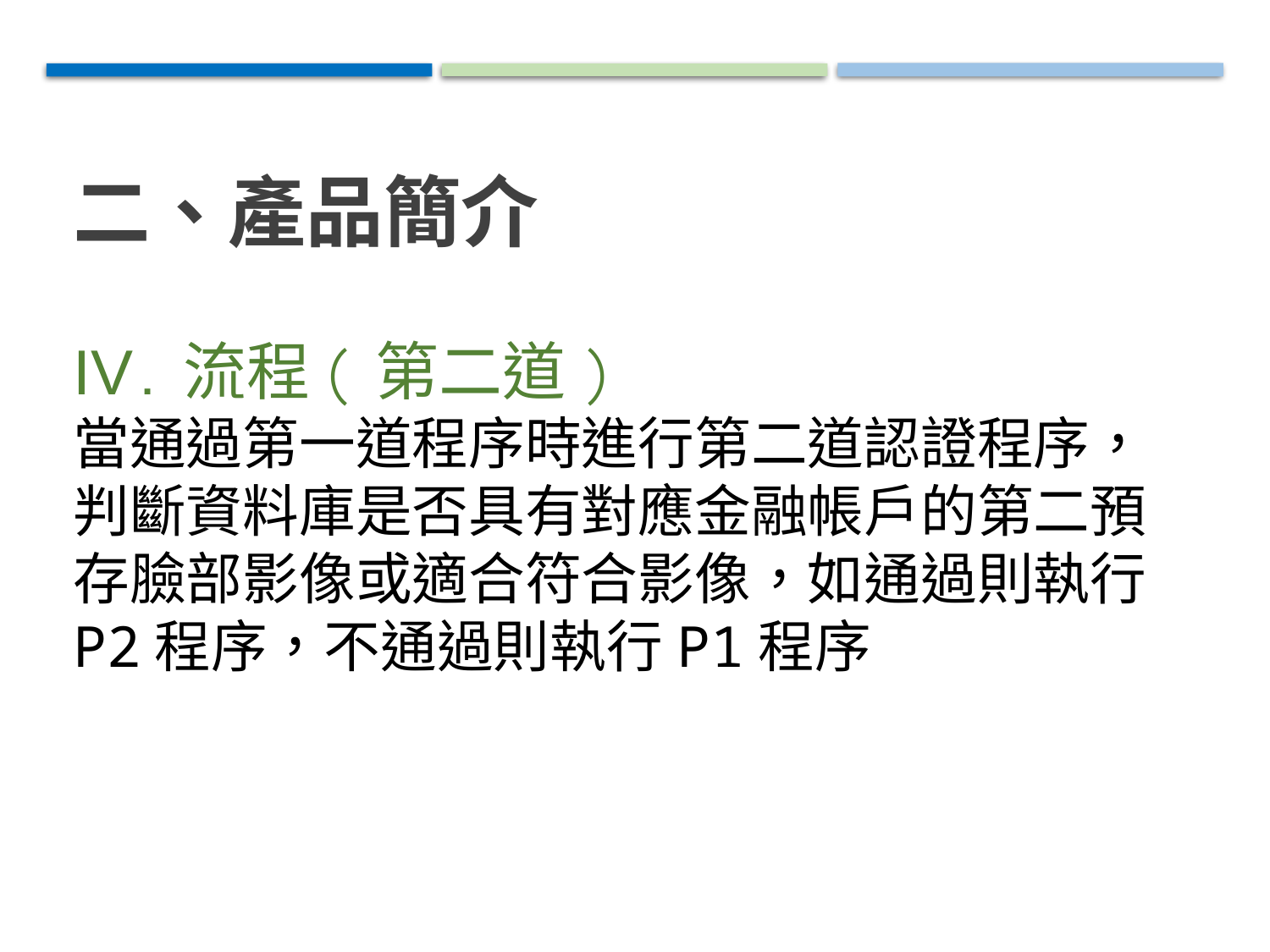

# 二、產品簡介
IV.流程(第二道)
當通過第一道程序時進行第二道認證程序，判斷資料庫是否具有對應金融帳戶的第二預存臉部影像或適合符合影像，如通過則執行P2程序，不通過則執行P1程序